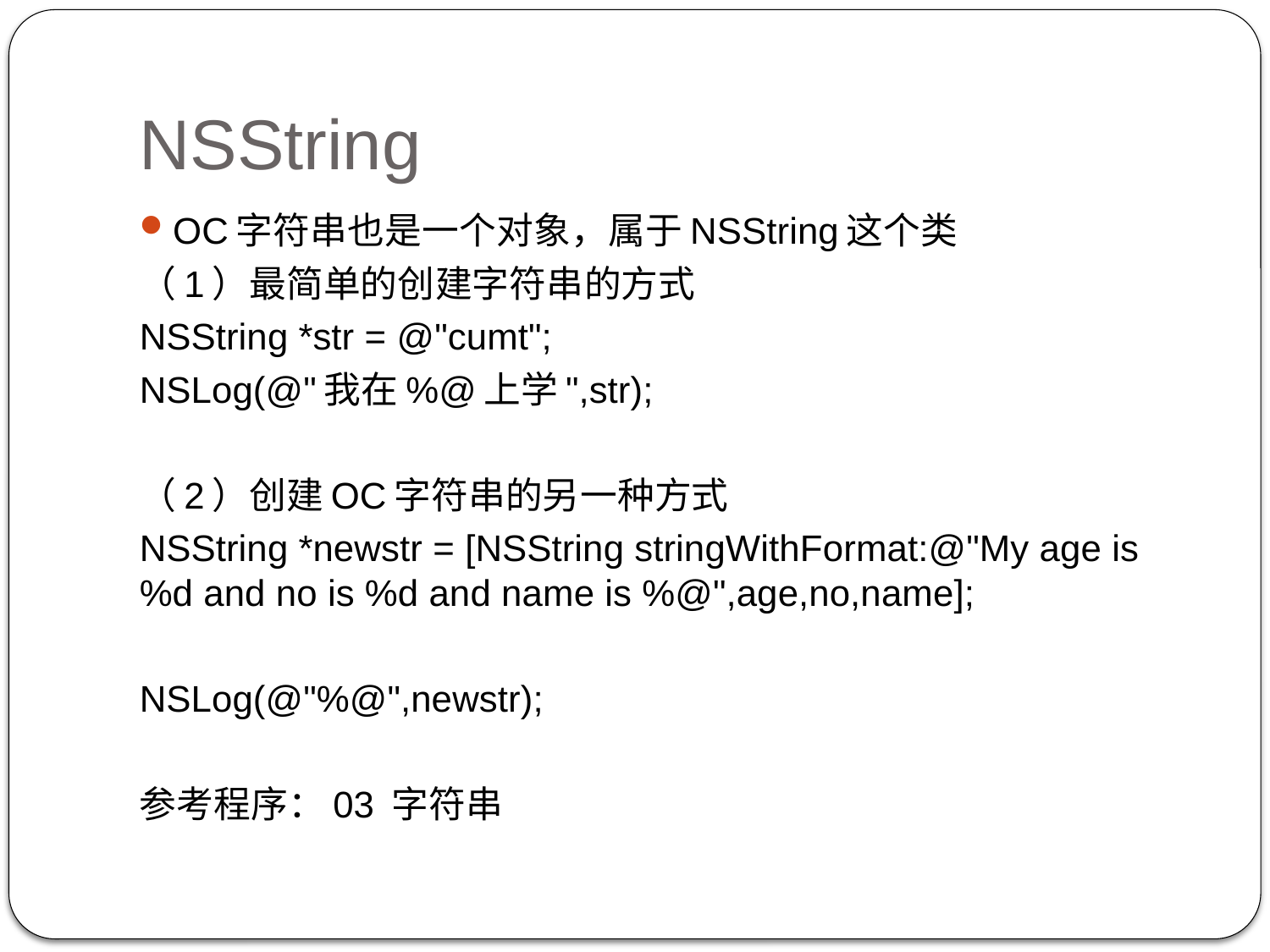

# NSString
OC字符串也是一个对象，属于NSString这个类
（1）最简单的创建字符串的方式
NSString *str = @"cumt";
NSLog(@"我在%@上学",str);

（2）创建OC字符串的另一种方式
NSString *newstr = [NSString stringWithFormat:@"My age is %d and no is %d and name is %@",age,no,name];

NSLog(@"%@",newstr);

参考程序：03 字符串